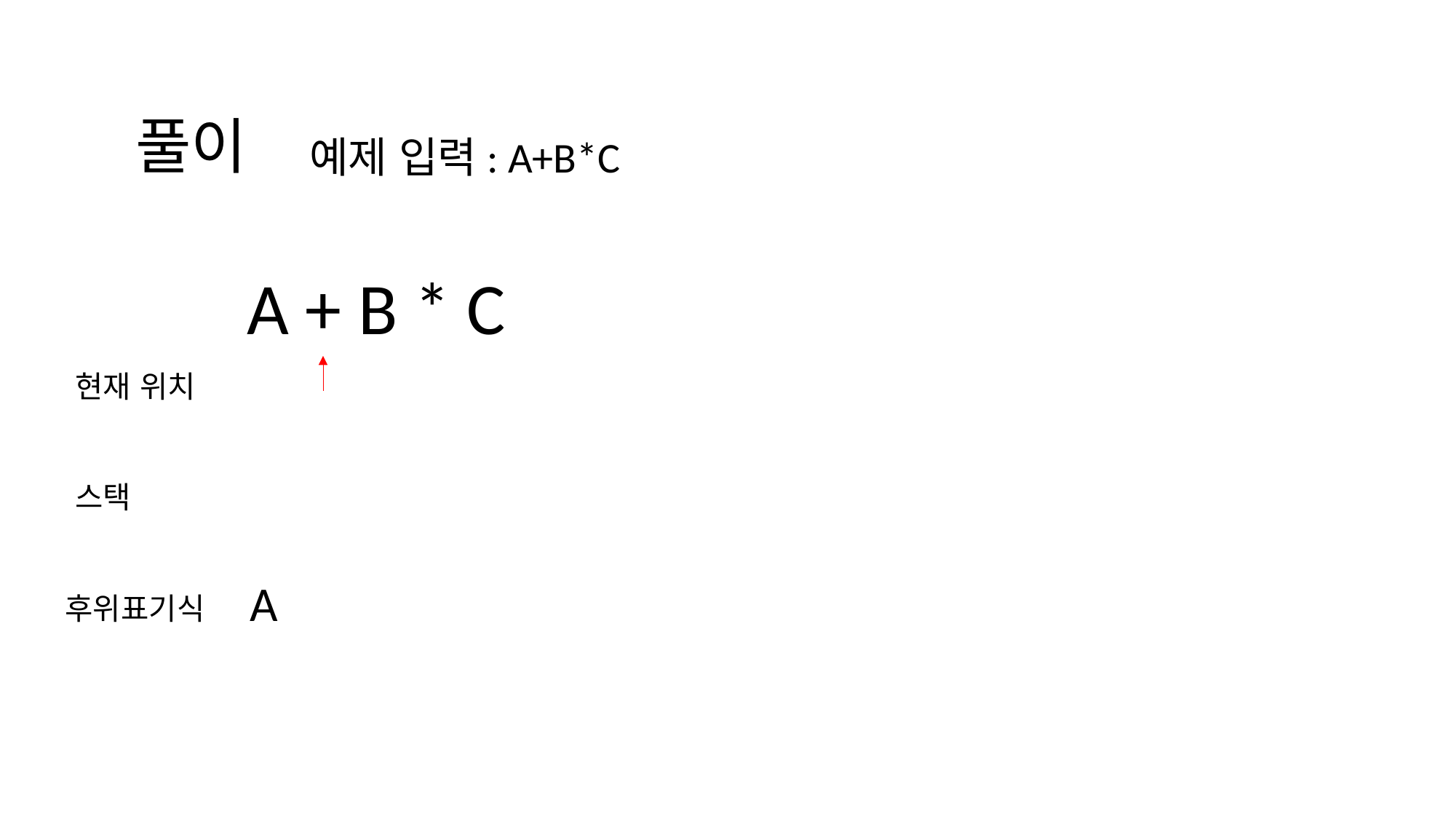

풀이
예제 입력: A+B*C
A + B * C
현재 위치
스택
A
후위표기식